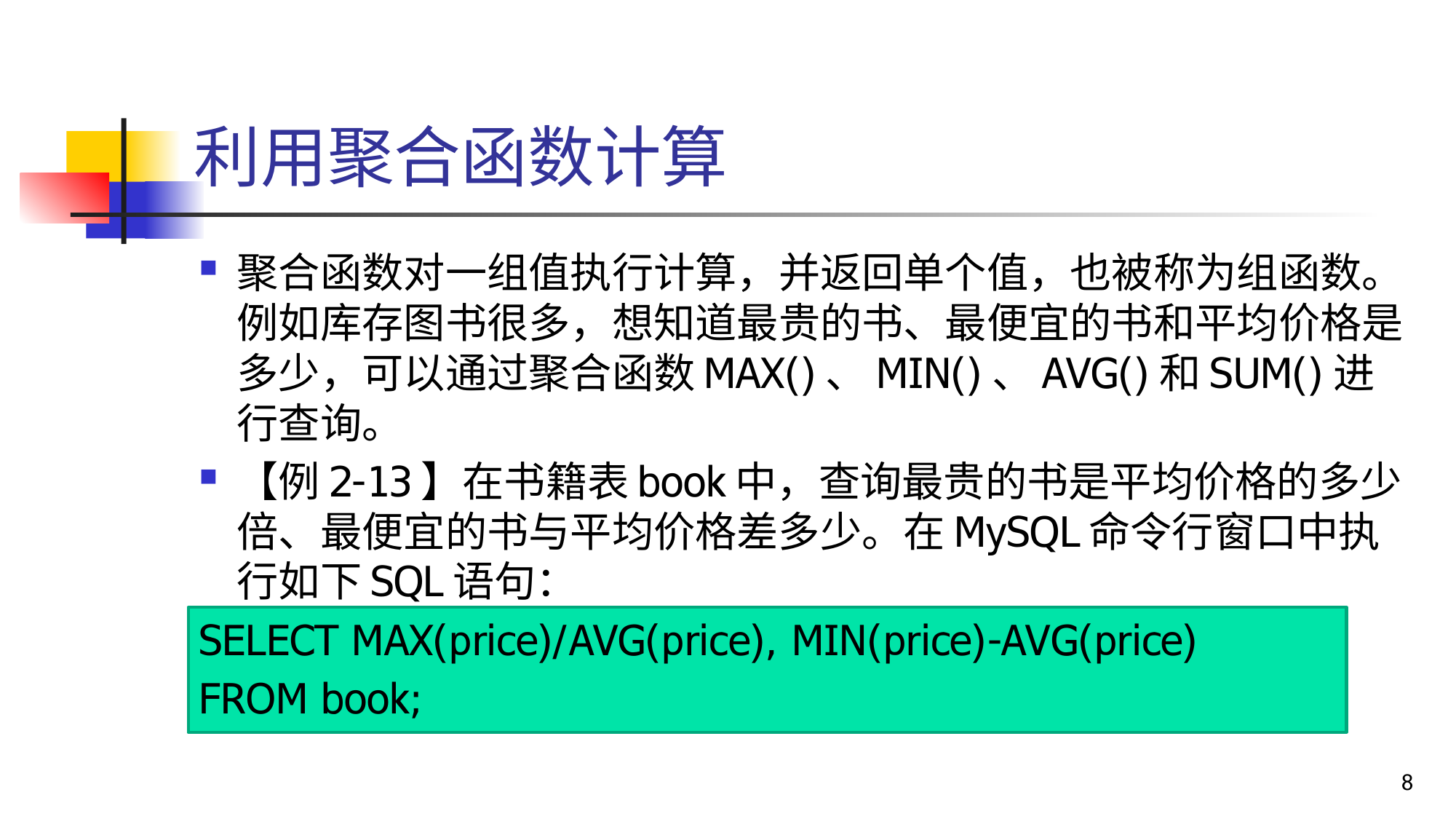

# 利用聚合函数计算
聚合函数对一组值执行计算，并返回单个值，也被称为组函数。例如库存图书很多，想知道最贵的书、最便宜的书和平均价格是多少，可以通过聚合函数MAX()、MIN()、AVG()和SUM()进行查询。
【例2-13】在书籍表book中，查询最贵的书是平均价格的多少倍、最便宜的书与平均价格差多少。在MySQL命令行窗口中执行如下SQL语句：
SELECT MAX(price)/AVG(price), MIN(price)-AVG(price)
FROM book;

8